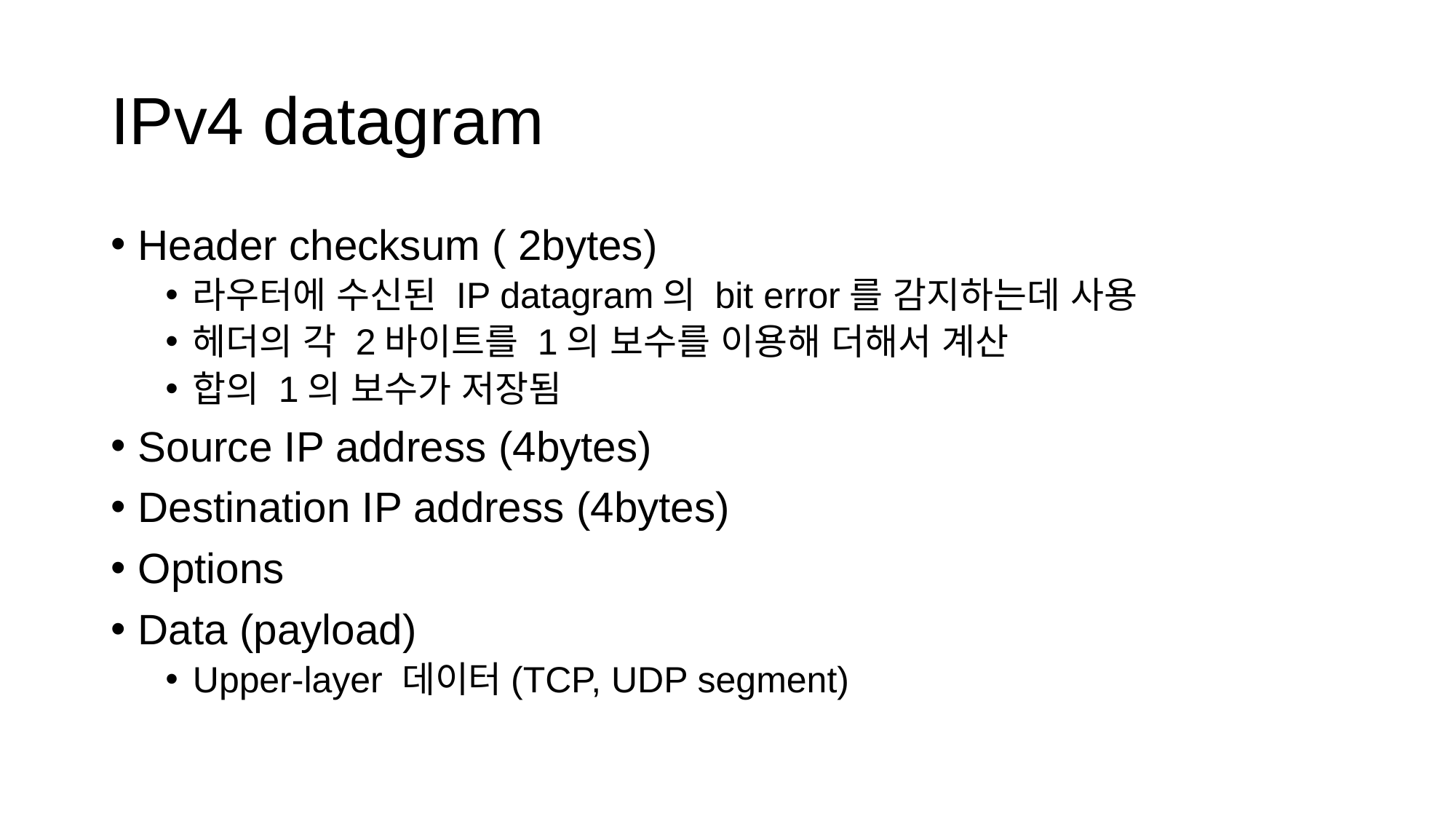

# IPv4 datagram
Header checksum ( 2bytes)
라우터에 수신된 IP datagram의 bit error를 감지하는데 사용
헤더의 각 2바이트를 1의 보수를 이용해 더해서 계산
합의 1의 보수가 저장됨
Source IP address (4bytes)
Destination IP address (4bytes)
Options
Data (payload)
Upper-layer 데이터(TCP, UDP segment)